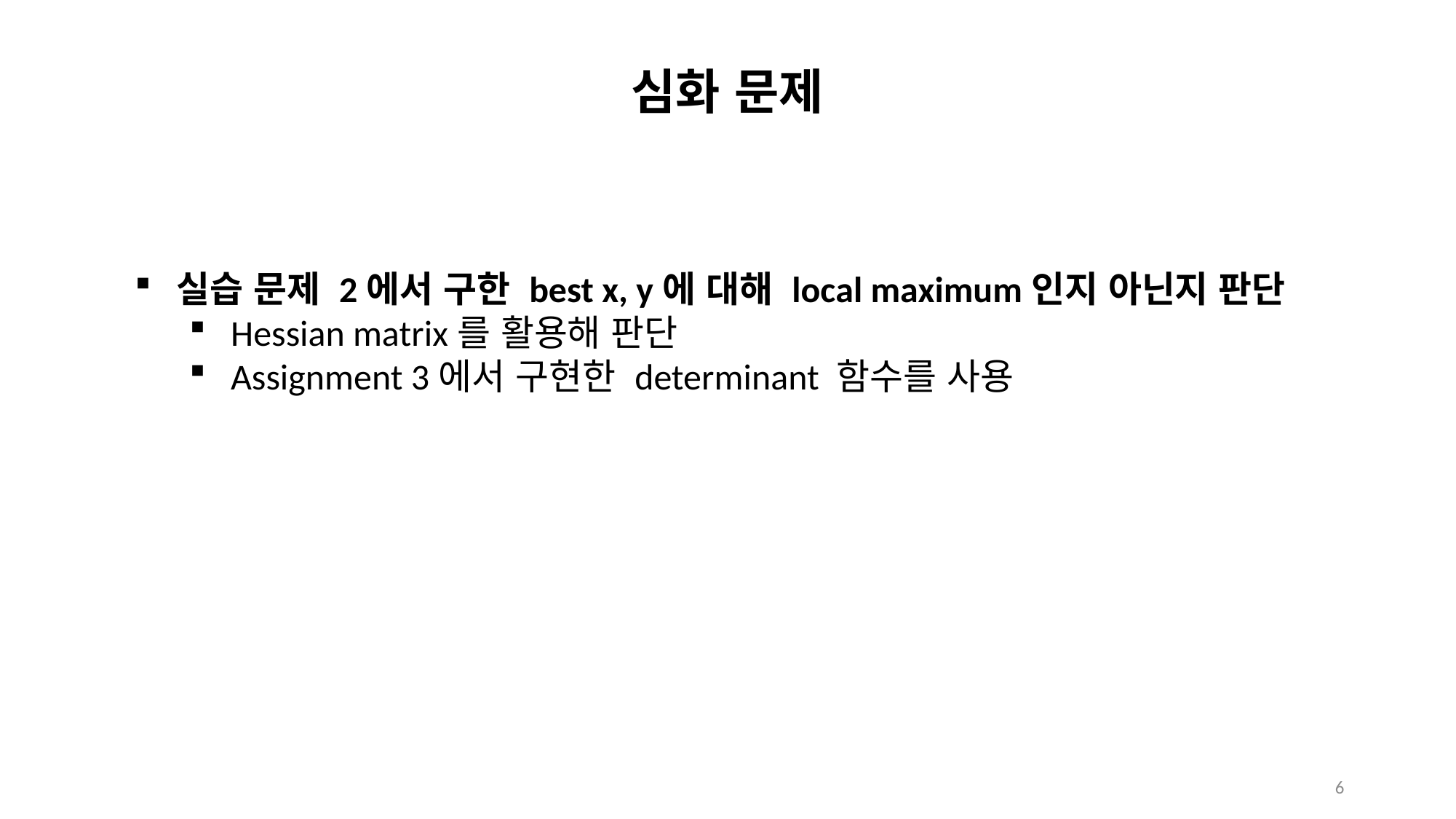

심화 문제
실습 문제 2에서 구한 best x, y에 대해 local maximum인지 아닌지 판단
Hessian matrix를 활용해 판단
Assignment 3에서 구현한 determinant 함수를 사용
6